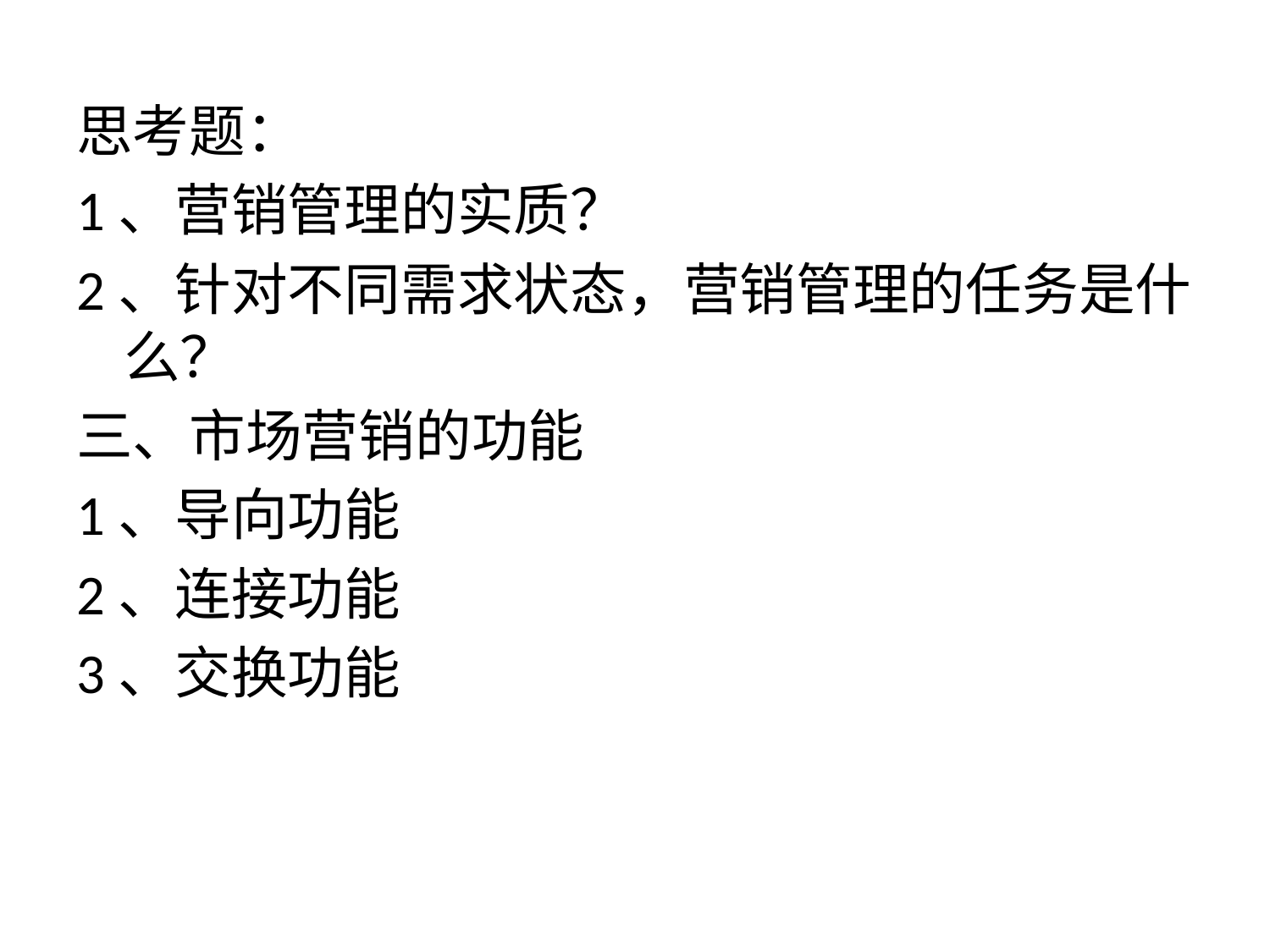

思考题：
1、营销管理的实质？
2、针对不同需求状态，营销管理的任务是什么？
三、市场营销的功能
1、导向功能
2、连接功能
3、交换功能